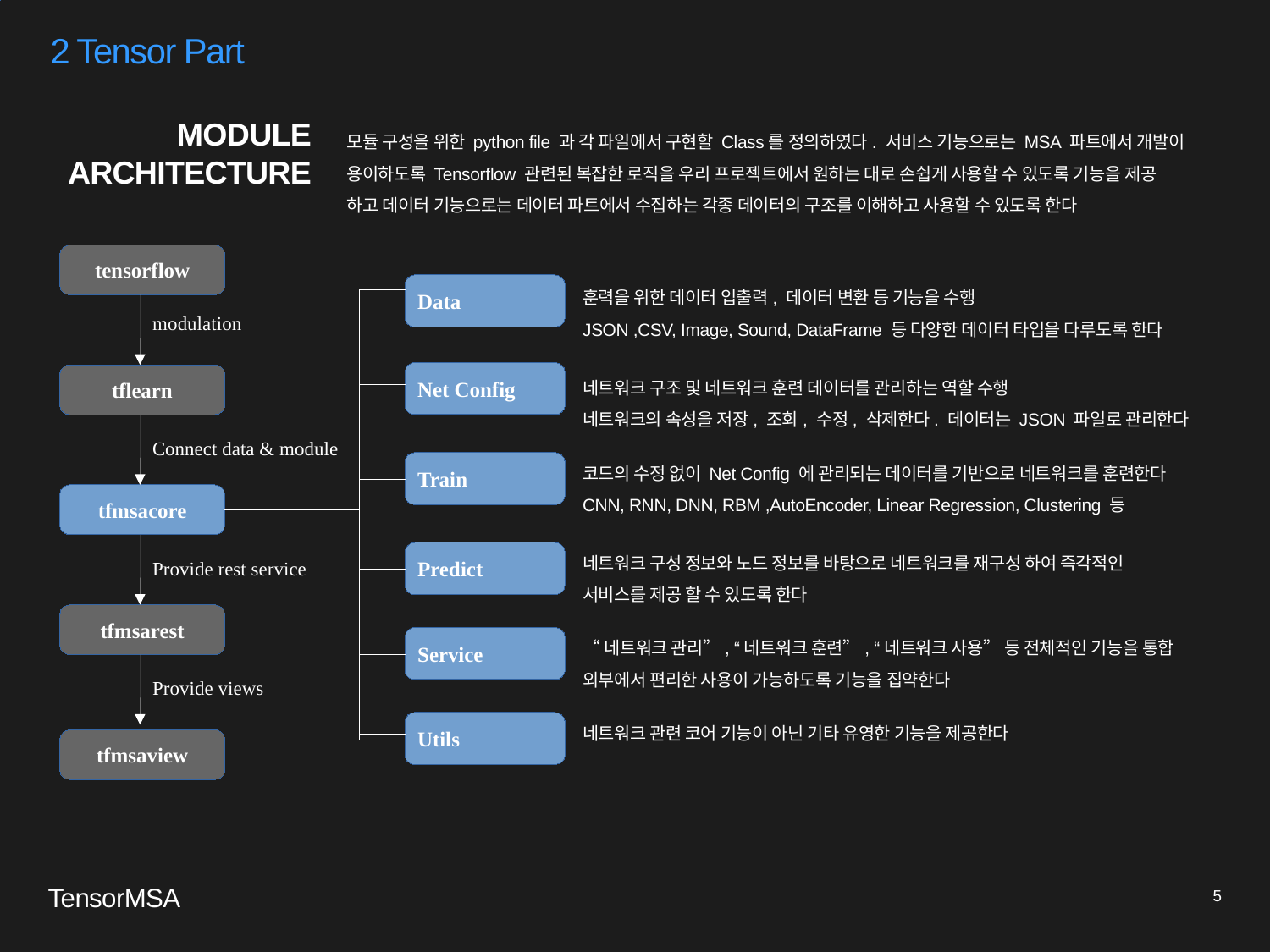

2 Tensor Part

MODULE
ARCHITECTURE
모듈 구성을 위한 python file 과 각 파일에서 구현할 Class를 정의하였다. 서비스 기능으로는 MSA 파트에서 개발이 용이하도록 Tensorflow 관련된 복잡한 로직을 우리 프로젝트에서 원하는 대로 손쉽게 사용할 수 있도록 기능을 제공
하고 데이터 기능으로는 데이터 파트에서 수집하는 각종 데이터의 구조를 이해하고 사용할 수 있도록 한다

tensorflow
훈력을 위한 데이터 입출력, 데이터 변환 등 기능을 수행
JSON ,CSV, Image, Sound, DataFrame 등 다양한 데이터 타입을 다루도록 한다
Data

modulation
네트워크 구조 및 네트워크 훈련 데이터를 관리하는 역할 수행
네트워크의 속성을 저장, 조회, 수정, 삭제한다. 데이터는 JSON 파일로 관리한다
Net Config
tflearn

Connect data & module
코드의 수정 없이 Net Config 에 관리되는 데이터를 기반으로 네트워크를 훈련한다
CNN, RNN, DNN, RBM ,AutoEncoder, Linear Regression, Clustering 등
Train

tfmsacore

네트워크 구성 정보와 노드 정보를 바탕으로 네트워크를 재구성 하여 즉각적인
서비스를 제공 할 수 있도록 한다
Predict
Provide rest service

tfmsarest
“네트워크 관리”, “네트워크 훈련”, “네트워크 사용” 등 전체적인 기능을 통합
외부에서 편리한 사용이 가능하도록 기능을 집약한다
Service

Provide views
네트워크 관련 코어 기능이 아닌 기타 유영한 기능을 제공한다
Utils
tfmsaview

TensorMSA
5